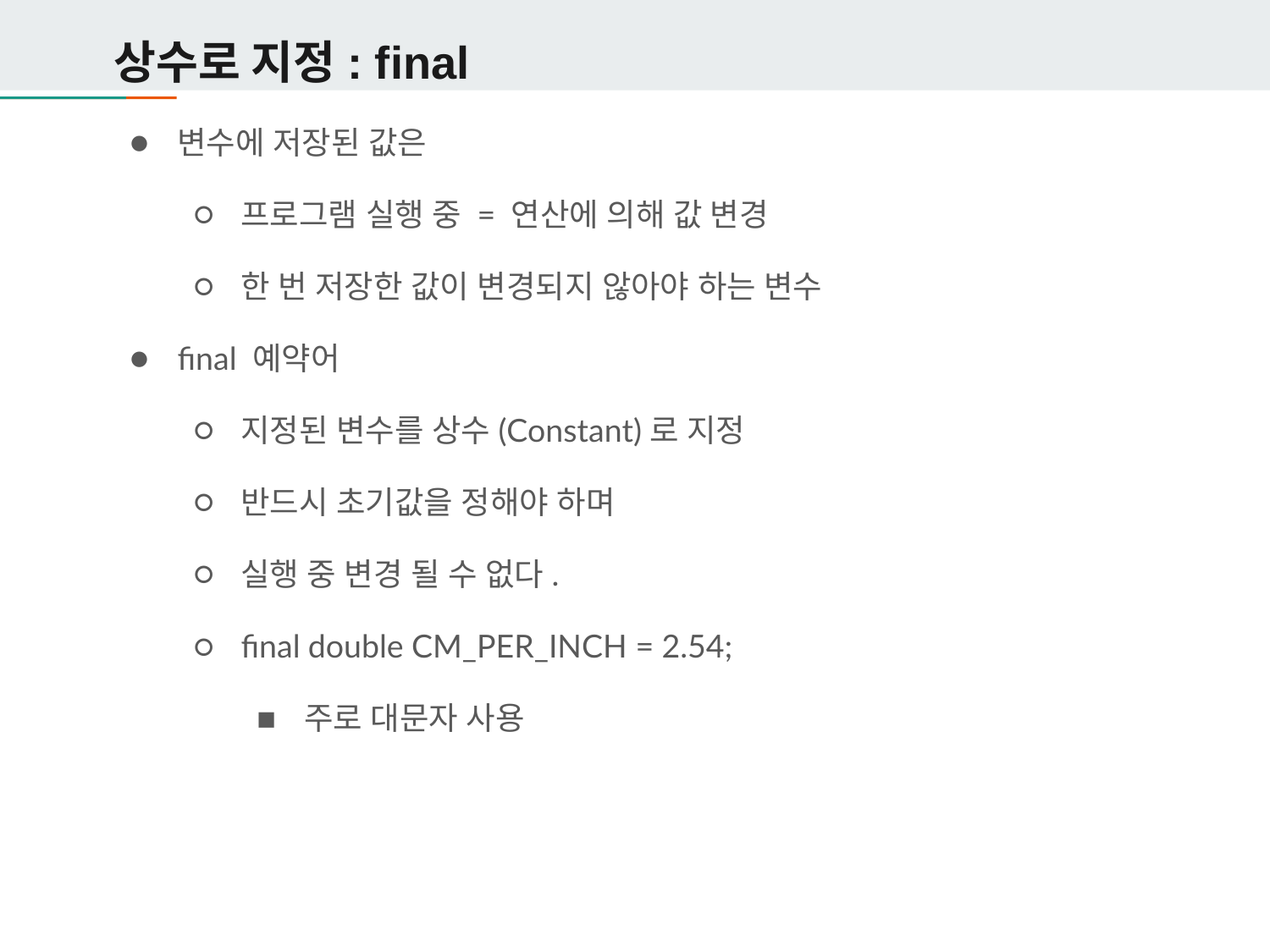

# 상수로 지정: final
변수에 저장된 값은
프로그램 실행 중 = 연산에 의해 값 변경
한 번 저장한 값이 변경되지 않아야 하는 변수
final 예약어
지정된 변수를 상수(Constant)로 지정
반드시 초기값을 정해야 하며
실행 중 변경 될 수 없다.
final double CM_PER_INCH = 2.54;
주로 대문자 사용